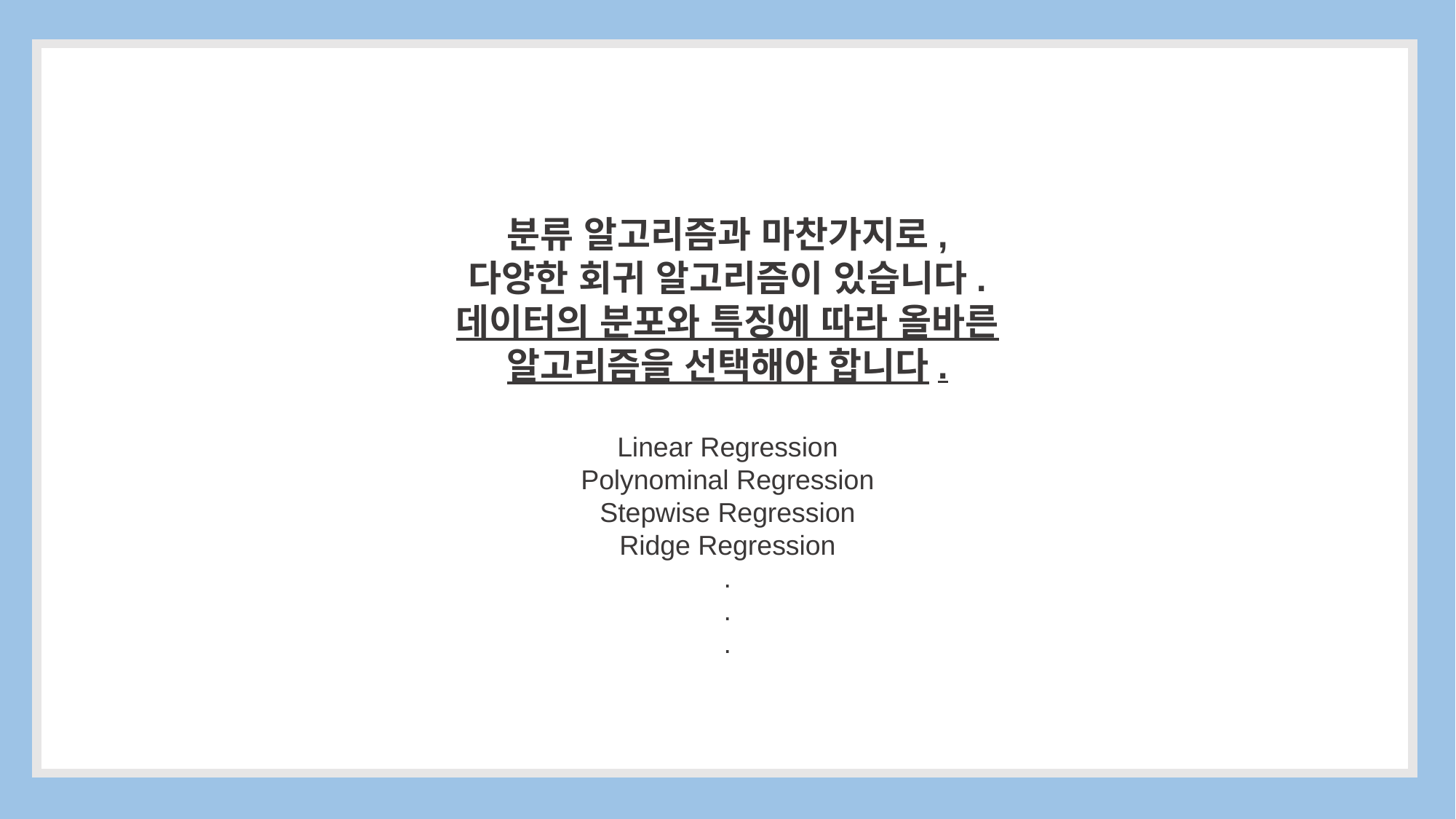

분류 알고리즘과 마찬가지로,
다양한 회귀 알고리즘이 있습니다.
데이터의 분포와 특징에 따라 올바른
알고리즘을 선택해야 합니다.

Linear Regression
Polynominal Regression
Stepwise Regression
Ridge Regression
.
.
.